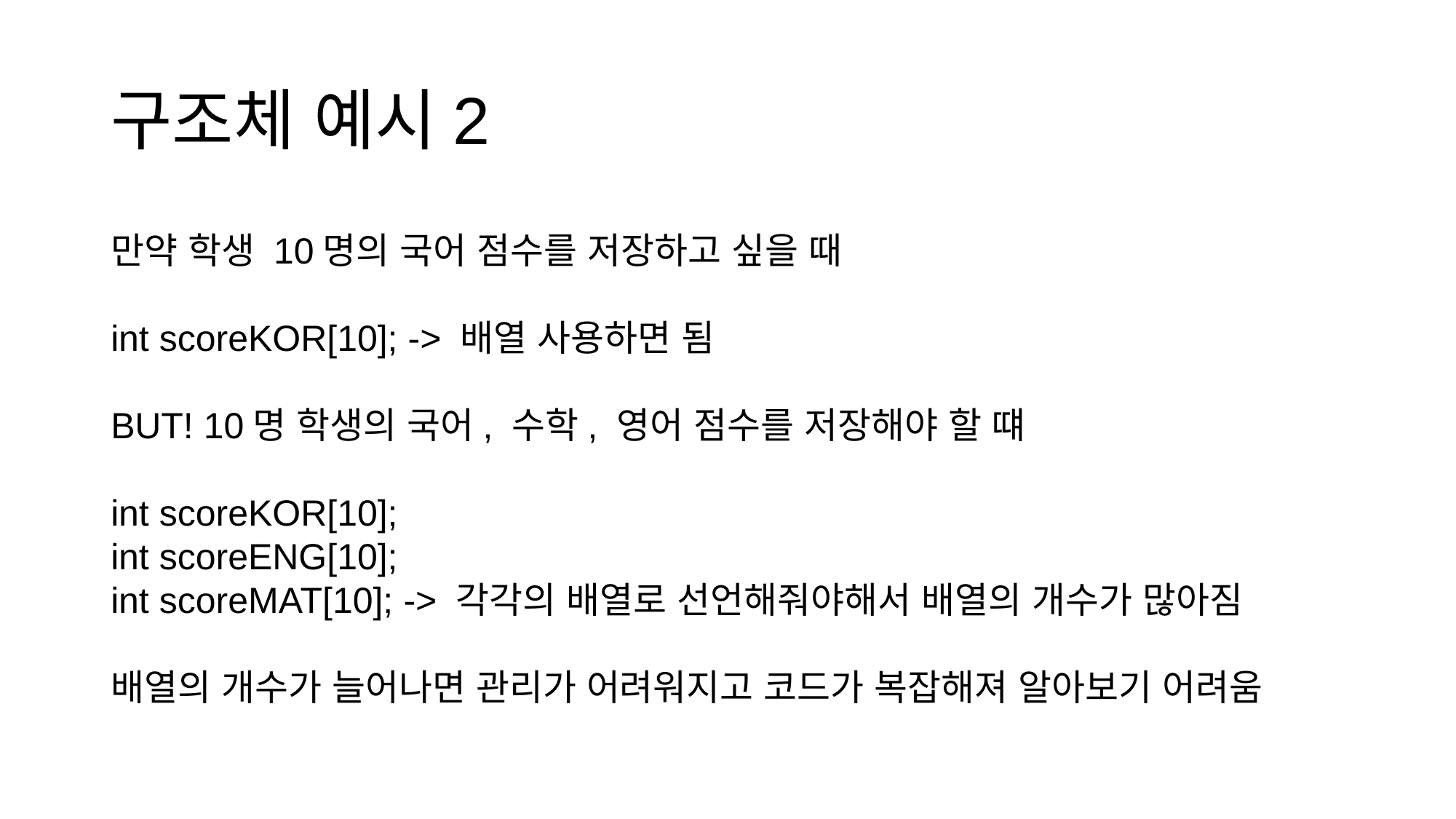

# 구조체 예시2
만약 학생 10명의 국어 점수를 저장하고 싶을 때

int scoreKOR[10]; -> 배열 사용하면 됨

BUT! 10명 학생의 국어, 수학, 영어 점수를 저장해야 할 떄

int scoreKOR[10];
int scoreENG[10];
int scoreMAT[10]; -> 각각의 배열로 선언해줘야해서 배열의 개수가 많아짐

배열의 개수가 늘어나면 관리가 어려워지고 코드가 복잡해져 알아보기 어려움